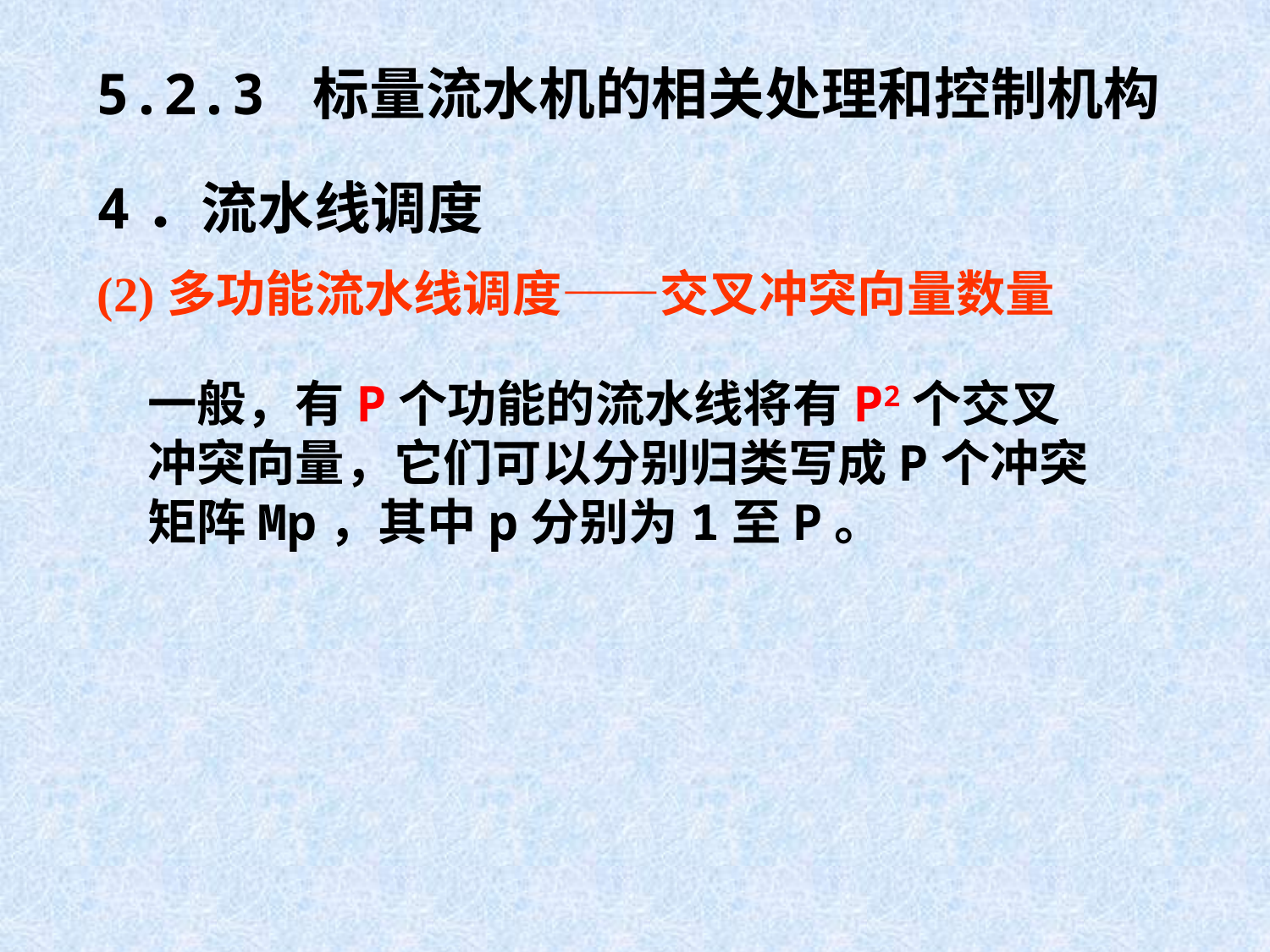

5.2.3 标量流水机的相关处理和控制机构
4．流水线调度
(2)多功能流水线调度——交叉冲突向量数量
一般，有P个功能的流水线将有P2个交叉冲突向量，它们可以分别归类写成P个冲突矩阵Mp，其中p分别为1至P。